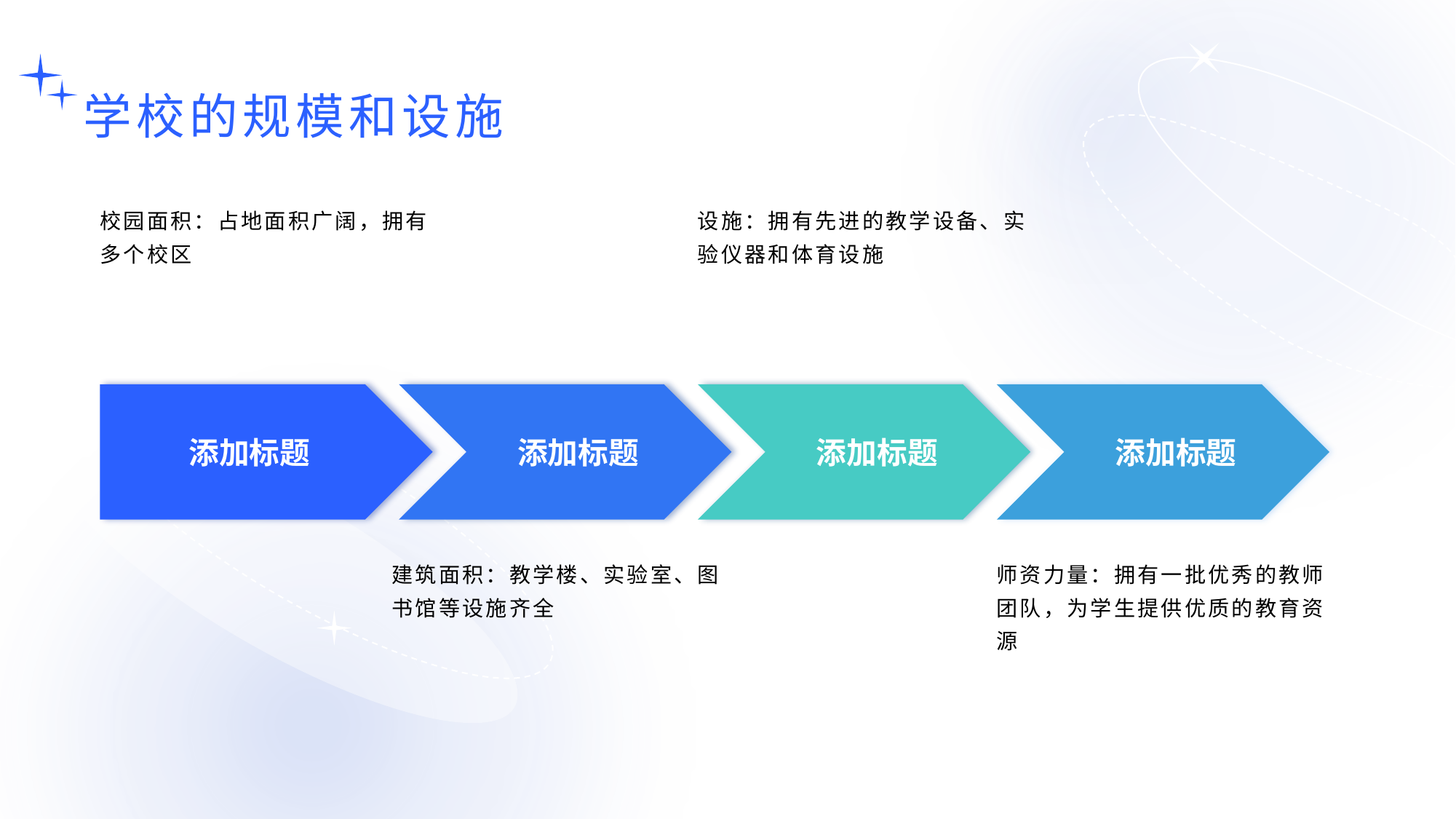

学校的规模和设施
校园面积：占地面积广阔，拥有多个校区
设施：拥有先进的教学设备、实验仪器和体育设施
添加标题
添加标题
添加标题
添加标题
建筑面积：教学楼、实验室、图书馆等设施齐全
师资力量：拥有一批优秀的教师团队，为学生提供优质的教育资源